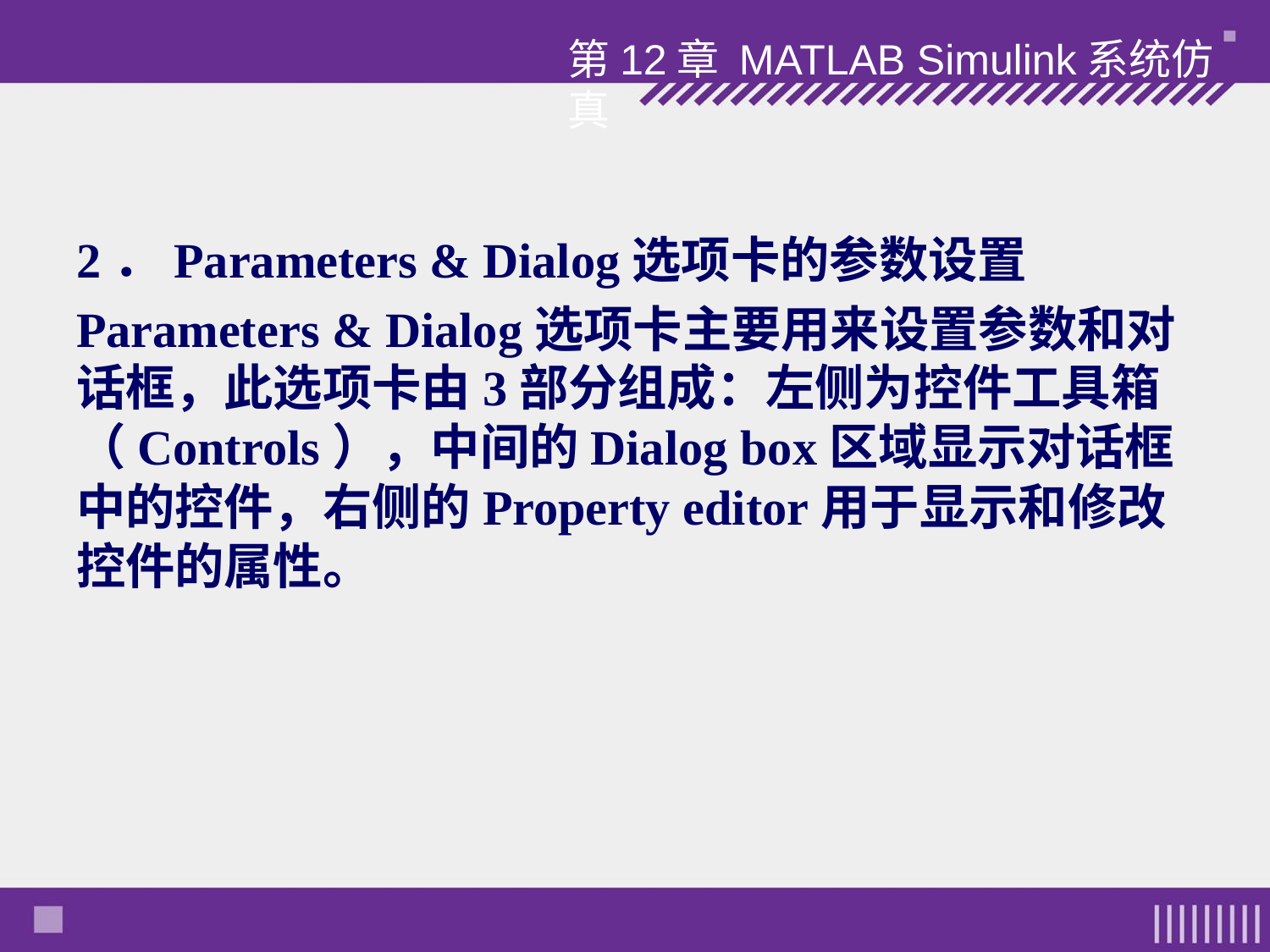

第12章 MATLAB Simulink系统仿真
2．Parameters & Dialog选项卡的参数设置
Parameters & Dialog选项卡主要用来设置参数和对话框，此选项卡由3部分组成：左侧为控件工具箱（Controls），中间的Dialog box区域显示对话框中的控件，右侧的Property editor用于显示和修改控件的属性。